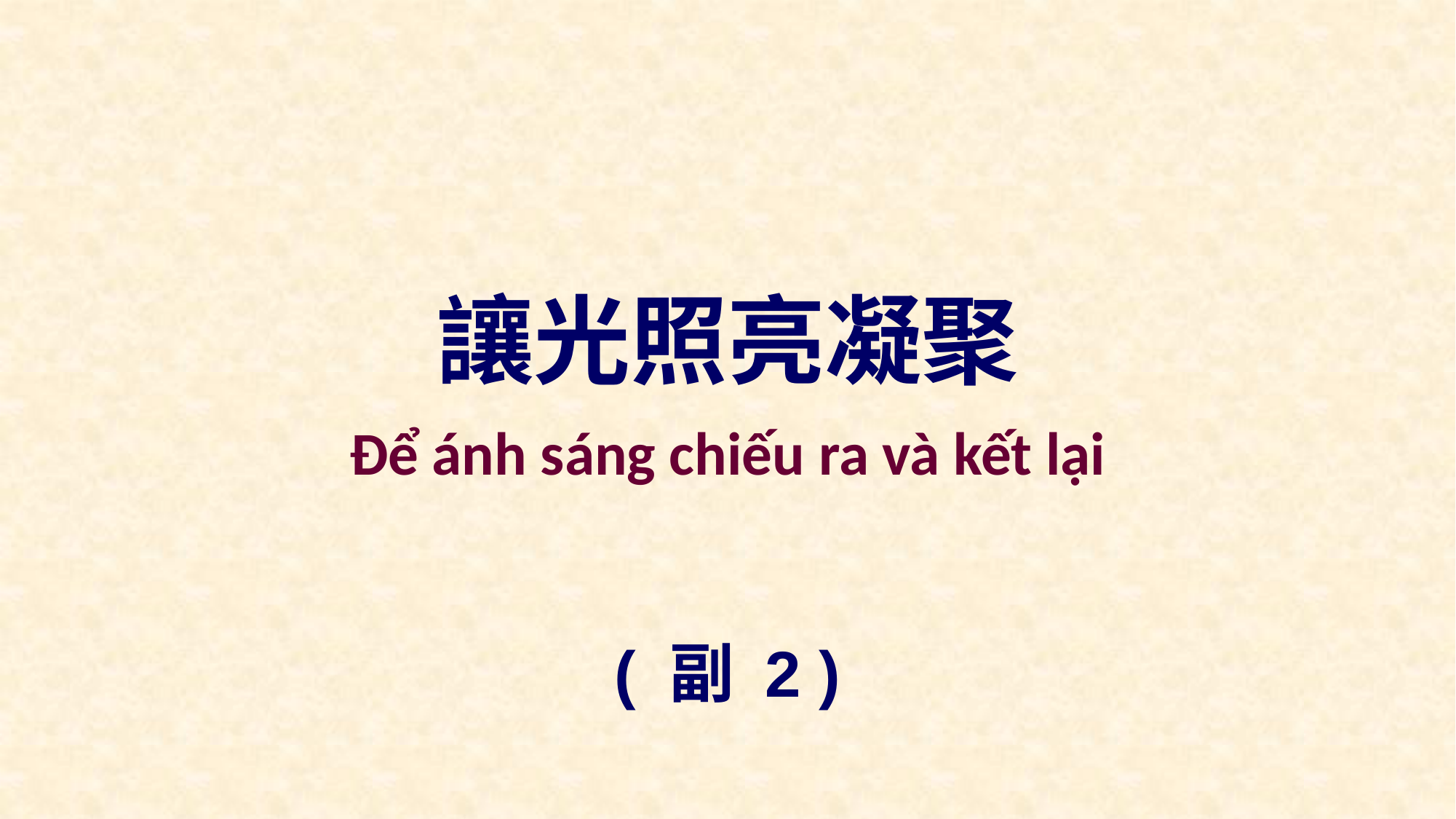

讓光照亮凝聚
Để ánh sáng chiếu ra và kết lại
( 副 2 )